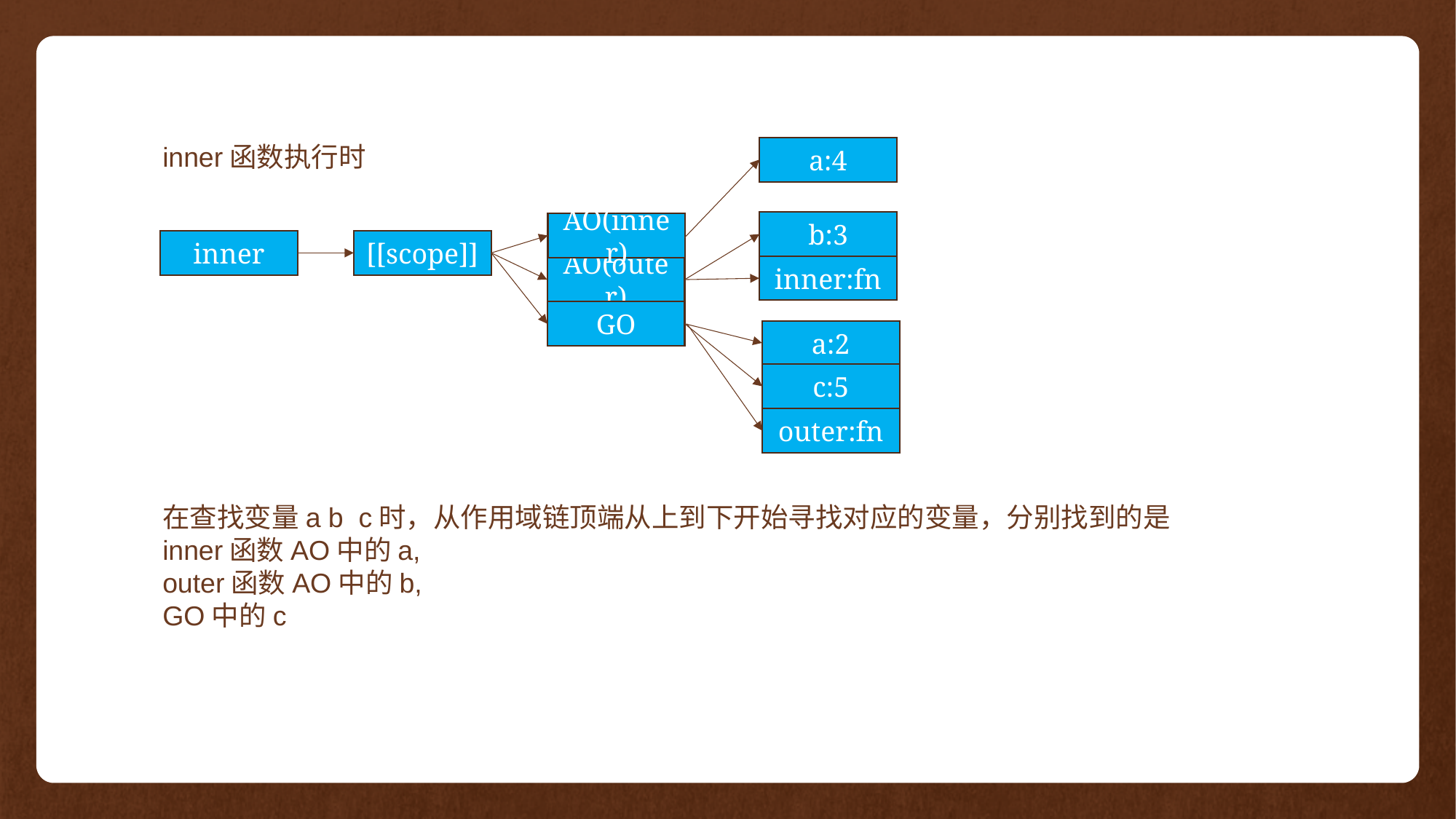

inner函数执行时

在查找变量a b  c时，从作用域链顶端从上到下开始寻找对应的变量，分别找到的是
inner函数AO中的a,
outer函数AO中的b,
GO中的c
a:4
b:3
AO(inner)
inner
[[scope]]
inner:fn
AO(outer)
GO
a:2
c:5
outer:fn